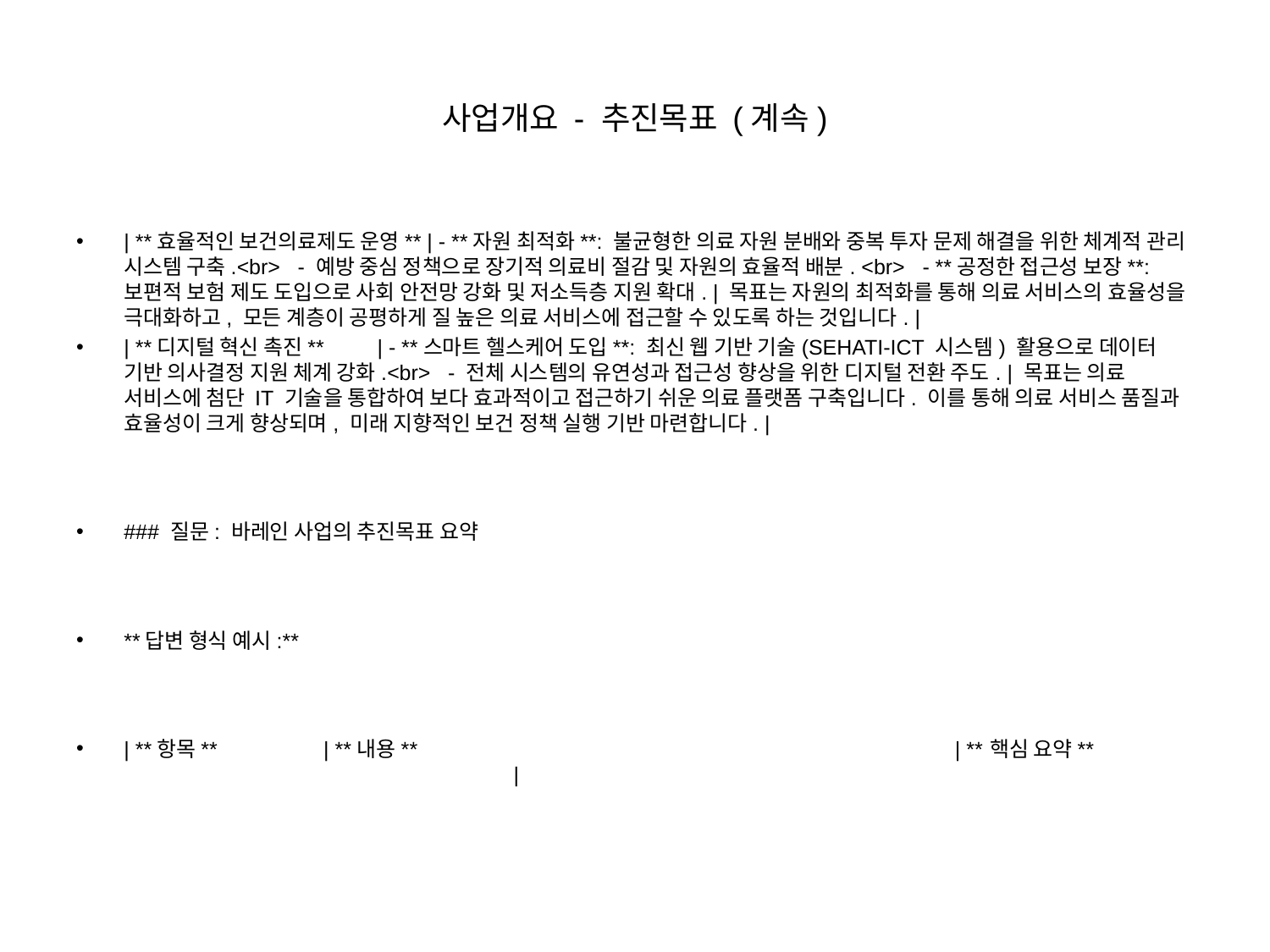

# 사업개요 - 추진목표 (계속)
| **효율적인 보건의료제도 운영** | - **자원 최적화**: 불균형한 의료 자원 분배와 중복 투자 문제 해결을 위한 체계적 관리 시스템 구축.<br>   - 예방 중심 정책으로 장기적 의료비 절감 및 자원의 효율적 배분. <br>   - **공정한 접근성 보장**: 보편적 보험 제도 도입으로 사회 안전망 강화 및 저소득층 지원 확대. | 목표는 자원의 최적화를 통해 의료 서비스의 효율성을 극대화하고, 모든 계층이 공평하게 질 높은 의료 서비스에 접근할 수 있도록 하는 것입니다. |
| **디지털 혁신 촉진**         | - **스마트 헬스케어 도입**: 최신 웹 기반 기술(SEHATI-ICT 시스템) 활용으로 데이터 기반 의사결정 지원 체계 강화.<br>   - 전체 시스템의 유연성과 접근성 향상을 위한 디지털 전환 주도. | 목표는 의료 서비스에 첨단 IT 기술을 통합하여 보다 효과적이고 접근하기 쉬운 의료 플랫폼 구축입니다. 이를 통해 의료 서비스 품질과 효율성이 크게 향상되며, 미래 지향적인 보건 정책 실행 기반 마련합니다. |

### 질문: 바레인 사업의 추진목표 요약

**답변 형식 예시:**

| **항목**                  | **내용**                                                                                           | **핵심 요약**                                                                                   |